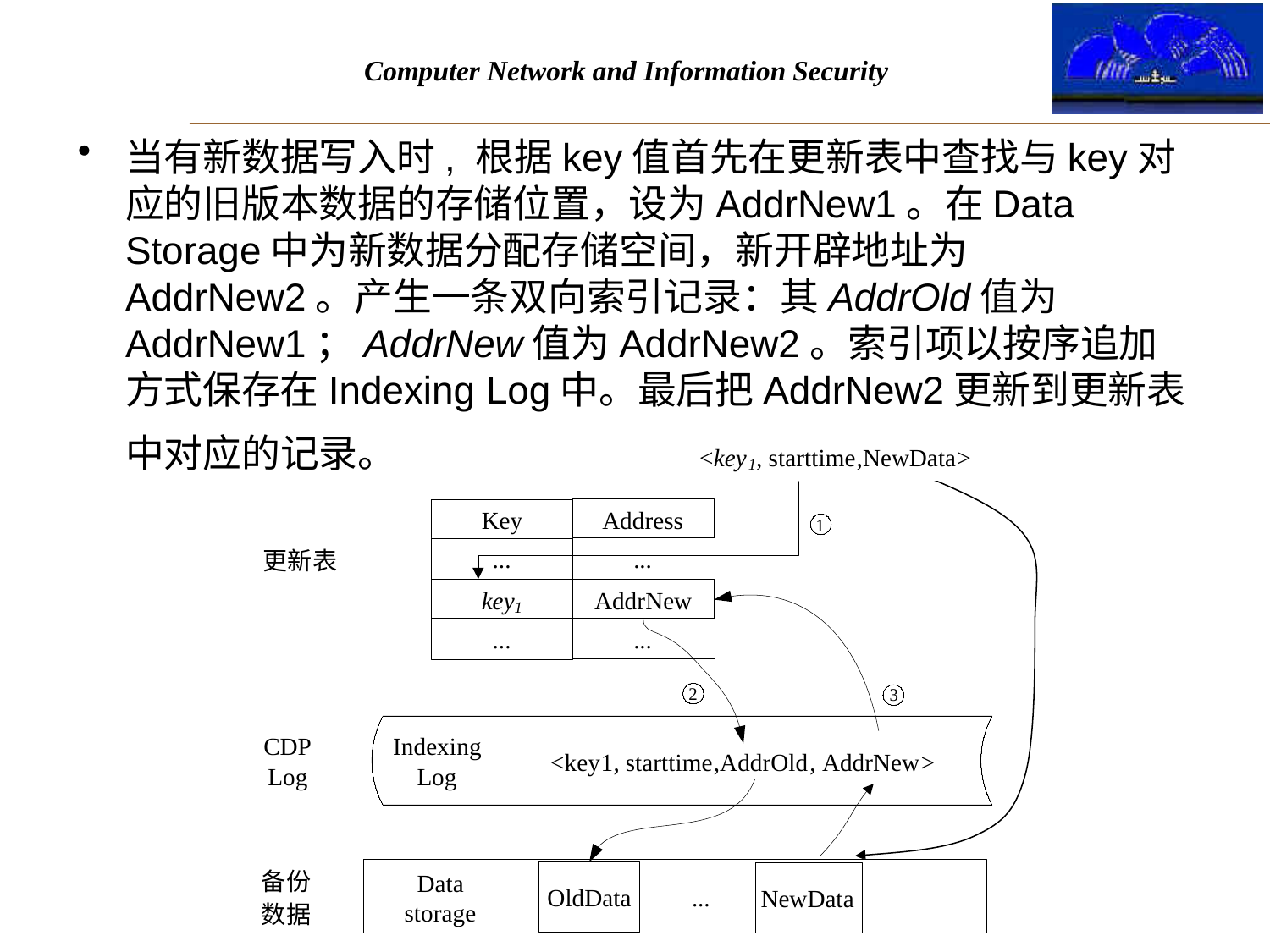

当有新数据写入时, 根据key值首先在更新表中查找与key对应的旧版本数据的存储位置，设为AddrNew1。在Data Storage中为新数据分配存储空间，新开辟地址为AddrNew2。产生一条双向索引记录：其AddrOld值为AddrNew1；AddrNew值为AddrNew2。索引项以按序追加方式保存在Indexing Log中。最后把AddrNew2更新到更新表中对应的记录。
#

<
key
,
starttime
,
NewData
>
1

Key
Address

1

...
...
更新表

key
AddrNew

1

...
...
2

3

CDP
Indexing

<
key
1
,
starttime
,
AddrOld
,
AddrNew
>
Log
Log

备份

Data

OldData
...
NewData
storage
数据